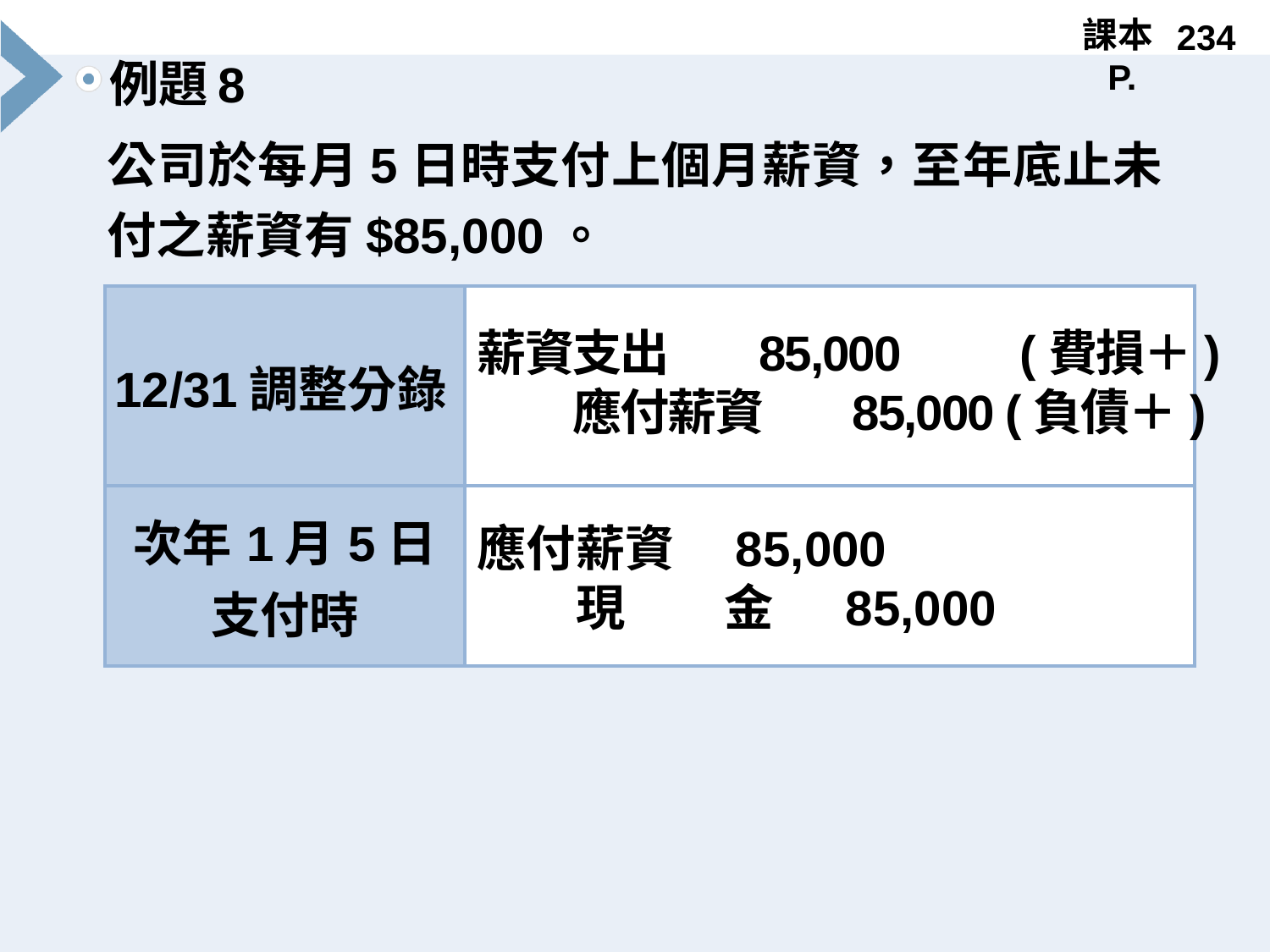

234
# 8
公司於每月5日時支付上個月薪資，至年底止未付之薪資有$85,000。
| 12/31調整分錄 |  |
| --- | --- |
| 次年1月5日 支付時 |  |
薪資支出　   85,000          (費損＋)
　　應付薪資   　85,000 (負債＋)
應付薪資　85,000
　　現　　金 　85,000